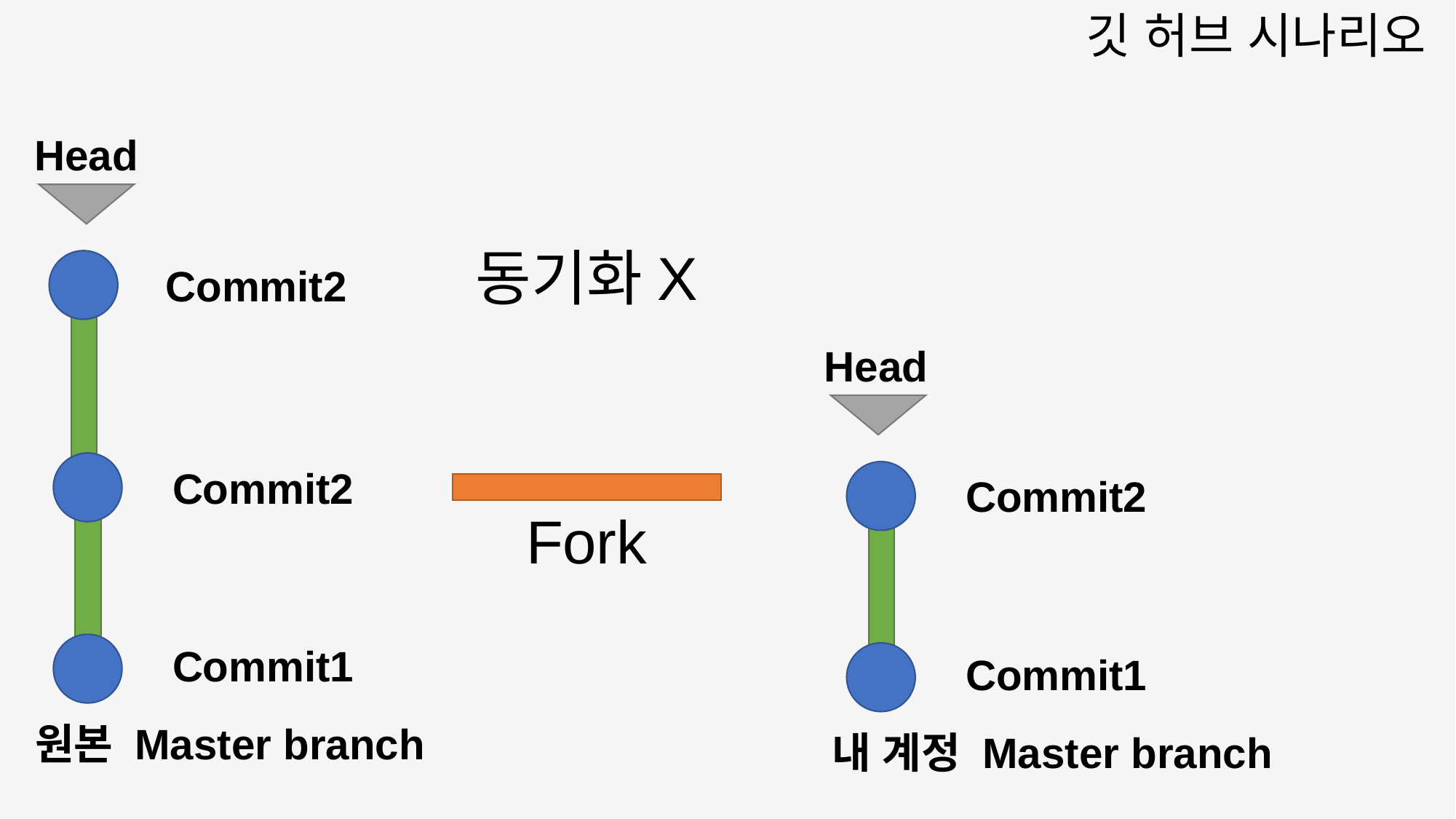

깃 허브 시나리오
Head

동기화X

Commit2
Head

Commit2

Commit2

Fork

Commit1

Commit1

원본 Master branch
내 계정 Master branch